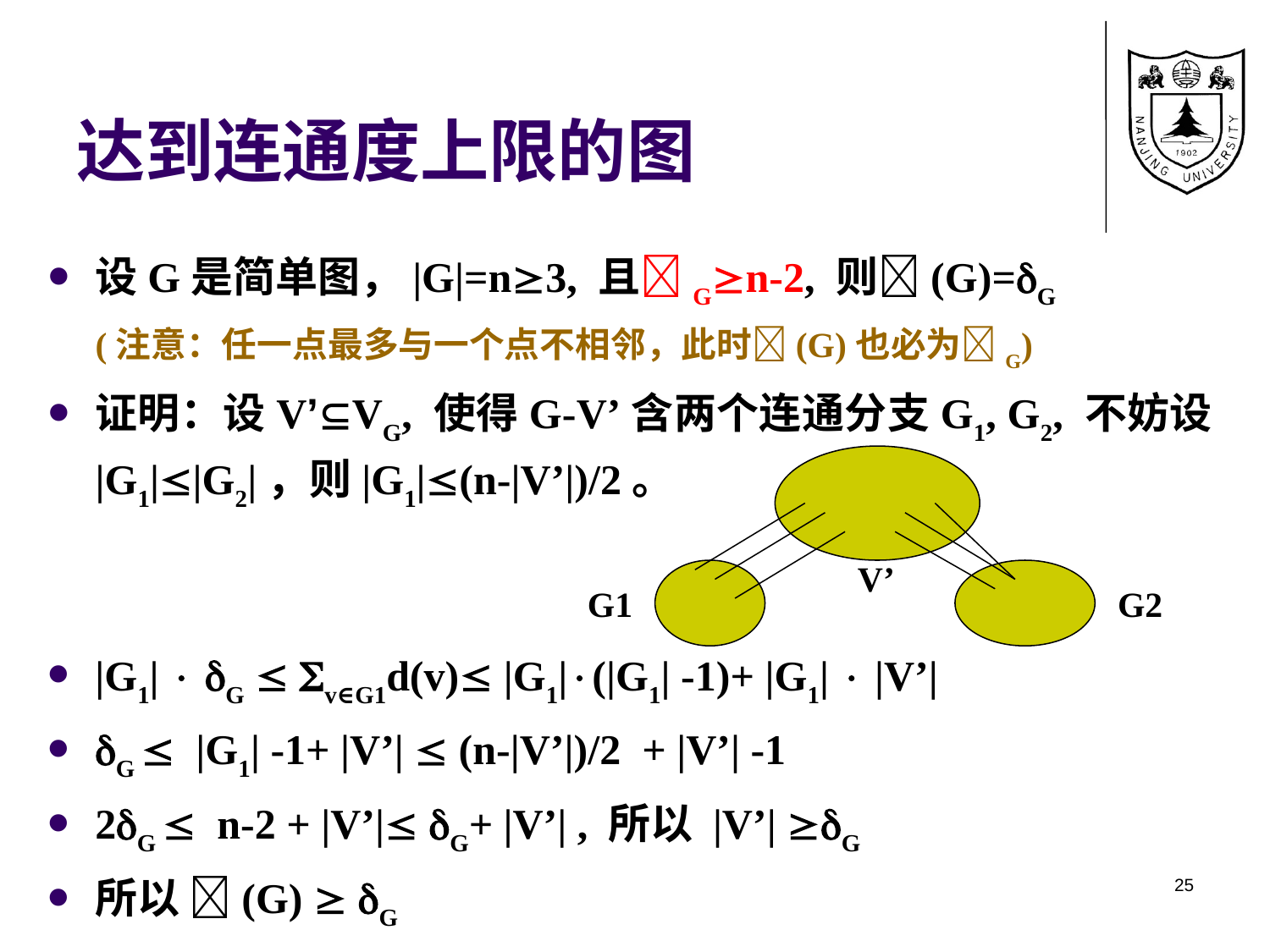

# 达到连通度上限的图
设G是简单图，|G|=n≥3, 且δG≥n-2, 则κ(G)=δG
(注意：任一点最多与一个点不相邻，此时λ(G)也必为δG)
证明：设V’⊆VG, 使得G-V’含两个连通分支G1, G2, 不妨设|G1|≤|G2|，则|G1|≤(n-|V’|)/2。

V’

G1
G2
|G1| ⋅ δG ≤ Σv∈G1d(v)≤ |G1|⋅(|G1| -1)+ |G1| ⋅ |V’|
δG ≤  |G1| -1+ |V’| ≤ (n-|V’|)/2  + |V’| -1
2δG ≤  n-2 + |V’|≤ δG+ |V’| , 所以 |V’| ≥δG
所以 κ(G) ≥ δG
25